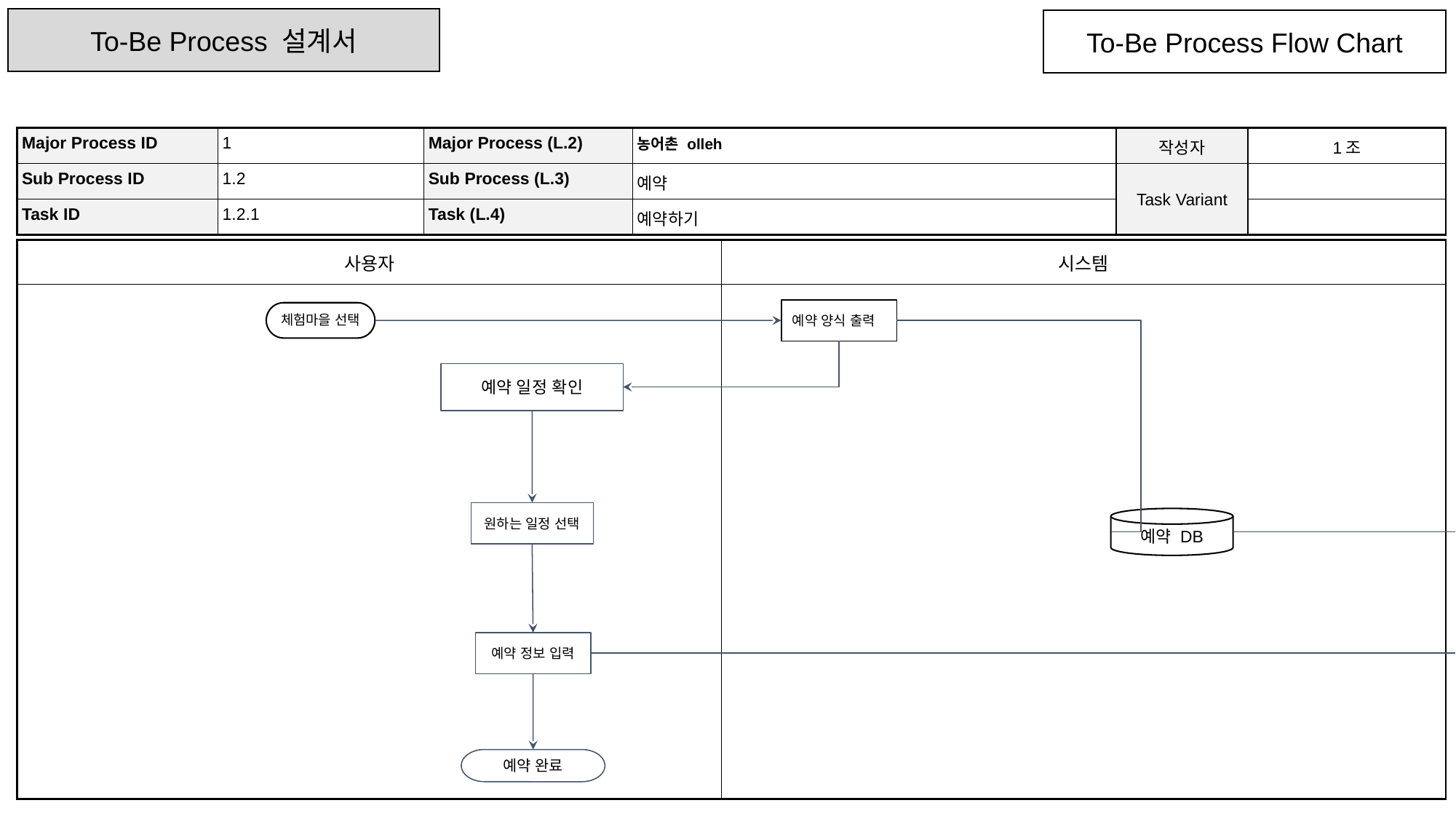

To-Be Process 설계서
To-Be Process Flow Chart
| Major Process ID | 1 | Major Process (L.2) | 농어촌 olleh | 작성자 | 1조 |
| --- | --- | --- | --- | --- | --- |
| Sub Process ID | 1.2 | Sub Process (L.3) | 예약 | Task Variant |  |
| Task ID | 1.2.1 | Task (L.4) | 예약하기 |  |  |
| 사용자 | 시스템 |
| --- | --- |
|  |  |
예약 양식 출력
체험마을 선택
예약 일정 확인
원하는 일정 선택
예약 DB
예약 정보 입력
예약 완료